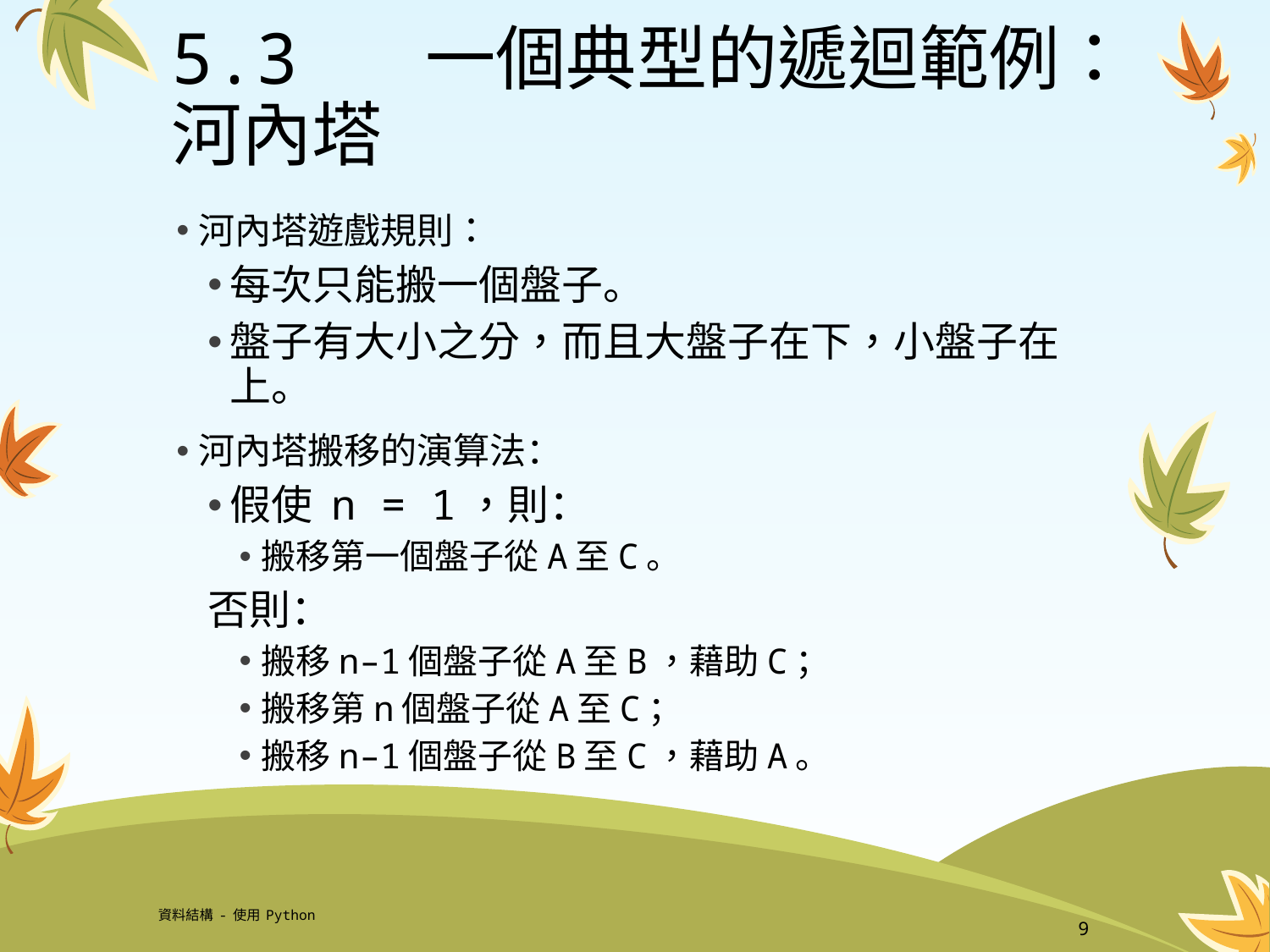

# 5.3	一個典型的遞迴範例：河內塔
河內塔遊戲規則：
每次只能搬一個盤子。
盤子有大小之分，而且大盤子在下，小盤子在上。
河內塔搬移的演算法：
假使 n = 1，則：
搬移第一個盤子從A至C。
否則：
搬移n–1個盤子從A至B，藉助C；
搬移第n個盤子從A至C；
搬移n–1個盤子從B至C，藉助A。
資料結構-使用Python
9